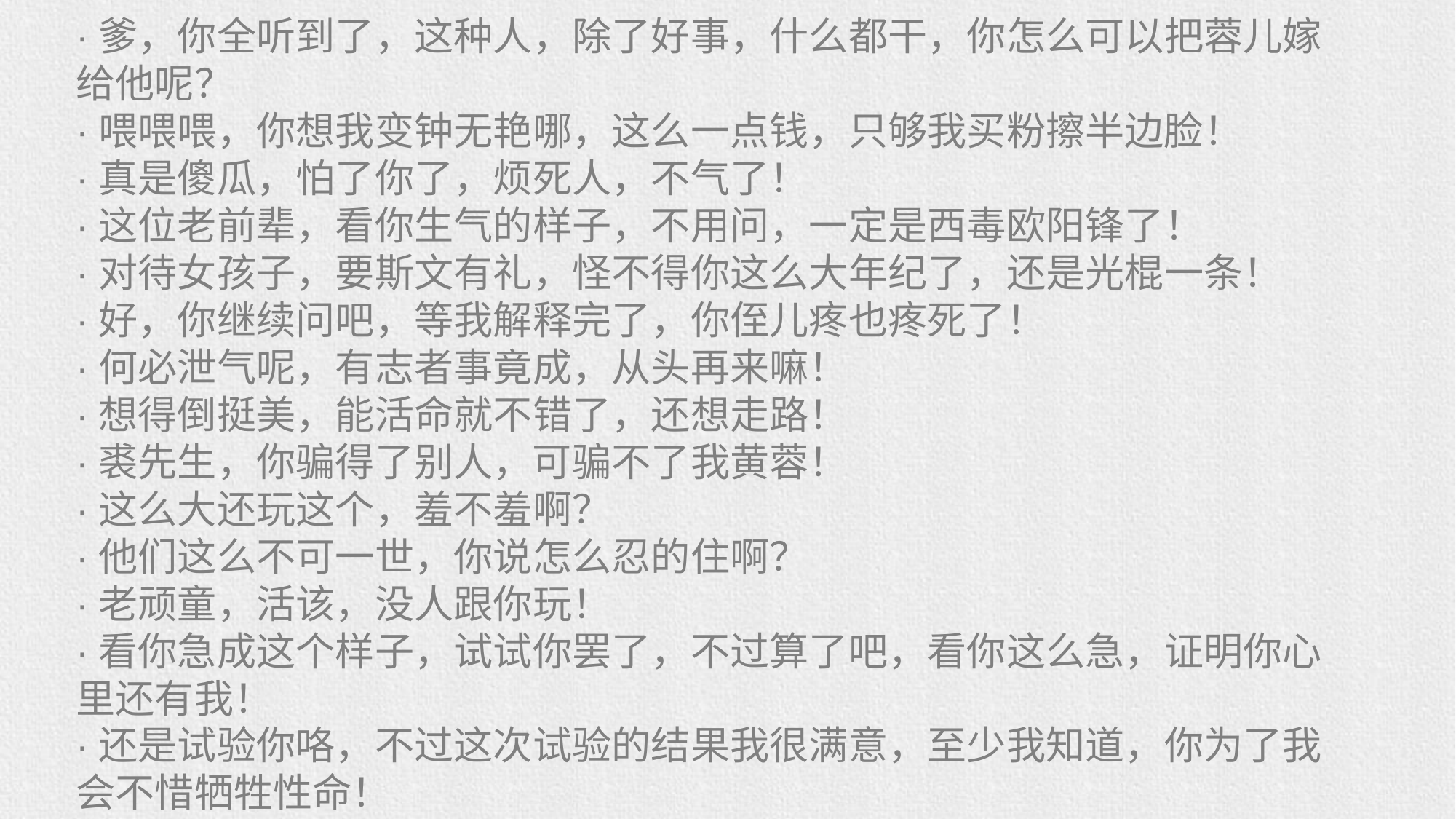

·爹，你全听到了，这种人，除了好事，什么都干，你怎么可以把蓉儿嫁给他呢？
·喂喂喂，你想我变钟无艳哪，这么一点钱，只够我买粉擦半边脸！
·真是傻瓜，怕了你了，烦死人，不气了！
·这位老前辈，看你生气的样子，不用问，一定是西毒欧阳锋了！
·对待女孩子，要斯文有礼，怪不得你这么大年纪了，还是光棍一条！
·好，你继续问吧，等我解释完了，你侄儿疼也疼死了！
·何必泄气呢，有志者事竟成，从头再来嘛！
·想得倒挺美，能活命就不错了，还想走路！
·裘先生，你骗得了别人，可骗不了我黄蓉！
·这么大还玩这个，羞不羞啊？
·他们这么不可一世，你说怎么忍的住啊？
·老顽童，活该，没人跟你玩！
·看你急成这个样子，试试你罢了，不过算了吧，看你这么急，证明你心里还有我！
·还是试验你咯，不过这次试验的结果我很满意，至少我知道，你为了我会不惜牺牲性命！